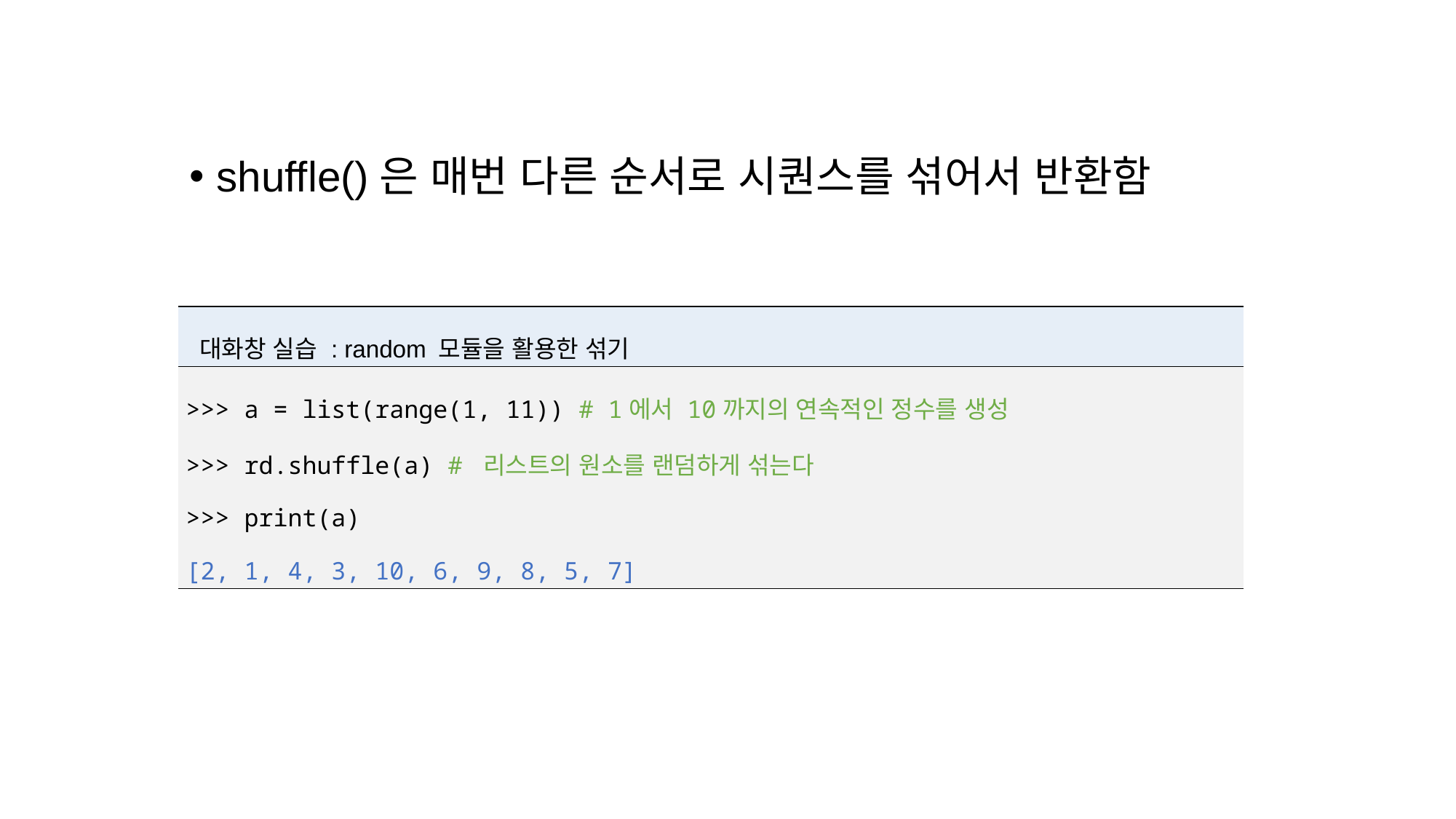

shuffle()은 매번 다른 순서로 시퀀스를 섞어서 반환함
| 대화창 실습 : random 모듈을 활용한 섞기 |
| --- |
| >>> a = list(range(1, 11)) # 1에서 10까지의 연속적인 정수를 생성 >>> rd.shuffle(a) # 리스트의 원소를 랜덤하게 섞는다 >>> print(a) [2, 1, 4, 3, 10, 6, 9, 8, 5, 7] |